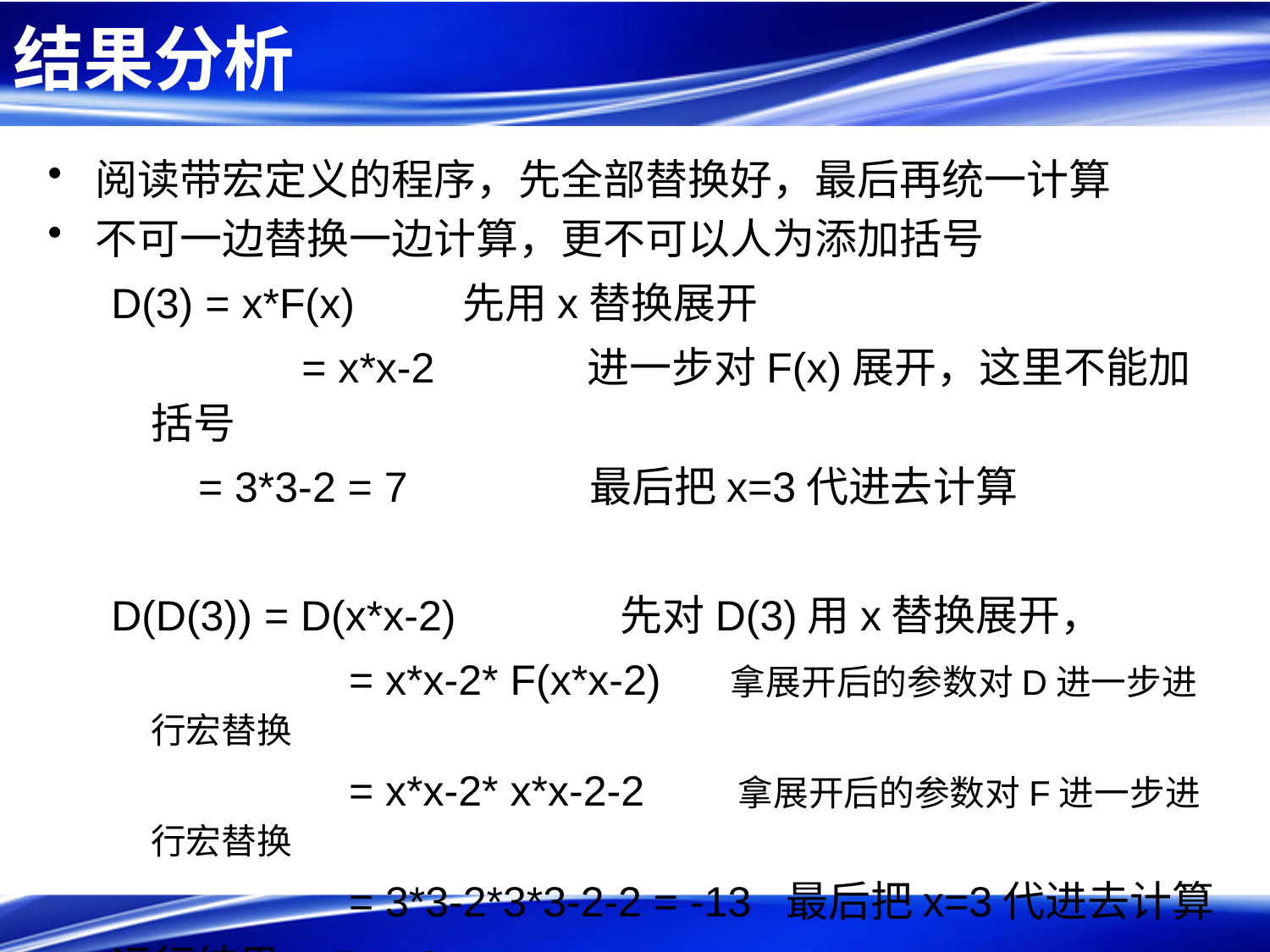

# 结果分析
阅读带宏定义的程序，先全部替换好，最后再统一计算
不可一边替换一边计算，更不可以人为添加括号
D(3) = x*F(x) 	    先用x替换展开
	 	  = x*x-2            进一步对F(x)展开，这里不能加括号
	    = 3*3-2 = 7	    最后把x=3代进去计算

D(D(3)) = D(x*x-2)             先对D(3)用x替换展开，
		      = x*x-2* F(x*x-2)     拿展开后的参数对D进一步进行宏替换
		      = x*x-2* x*x-2-2       拿展开后的参数对F进一步进行宏替换
		      = 3*3-2*3*3-2-2 = -13	最后把x=3代进去计算
运行结果：7  -13